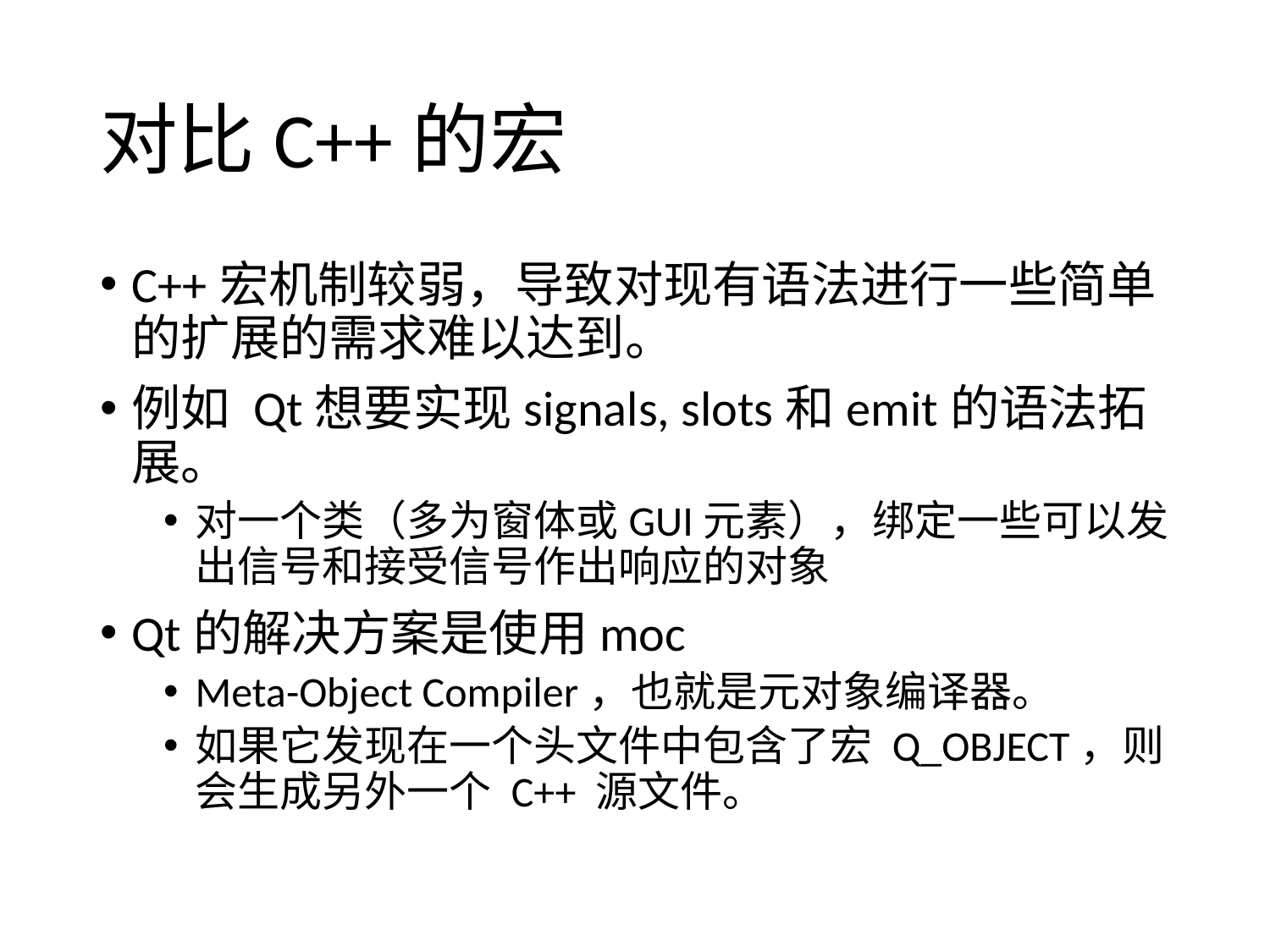

# 对比C++的宏
C++宏机制较弱，导致对现有语法进行一些简单的扩展的需求难以达到。
例如 Qt想要实现signals, slots和emit的语法拓展。
对一个类（多为窗体或GUI元素），绑定一些可以发出信号和接受信号作出响应的对象
Qt的解决方案是使用moc
Meta-Object Compiler，也就是元对象编译器。
如果它发现在一个头文件中包含了宏 Q_OBJECT，则会生成另外一个 C++ 源文件。